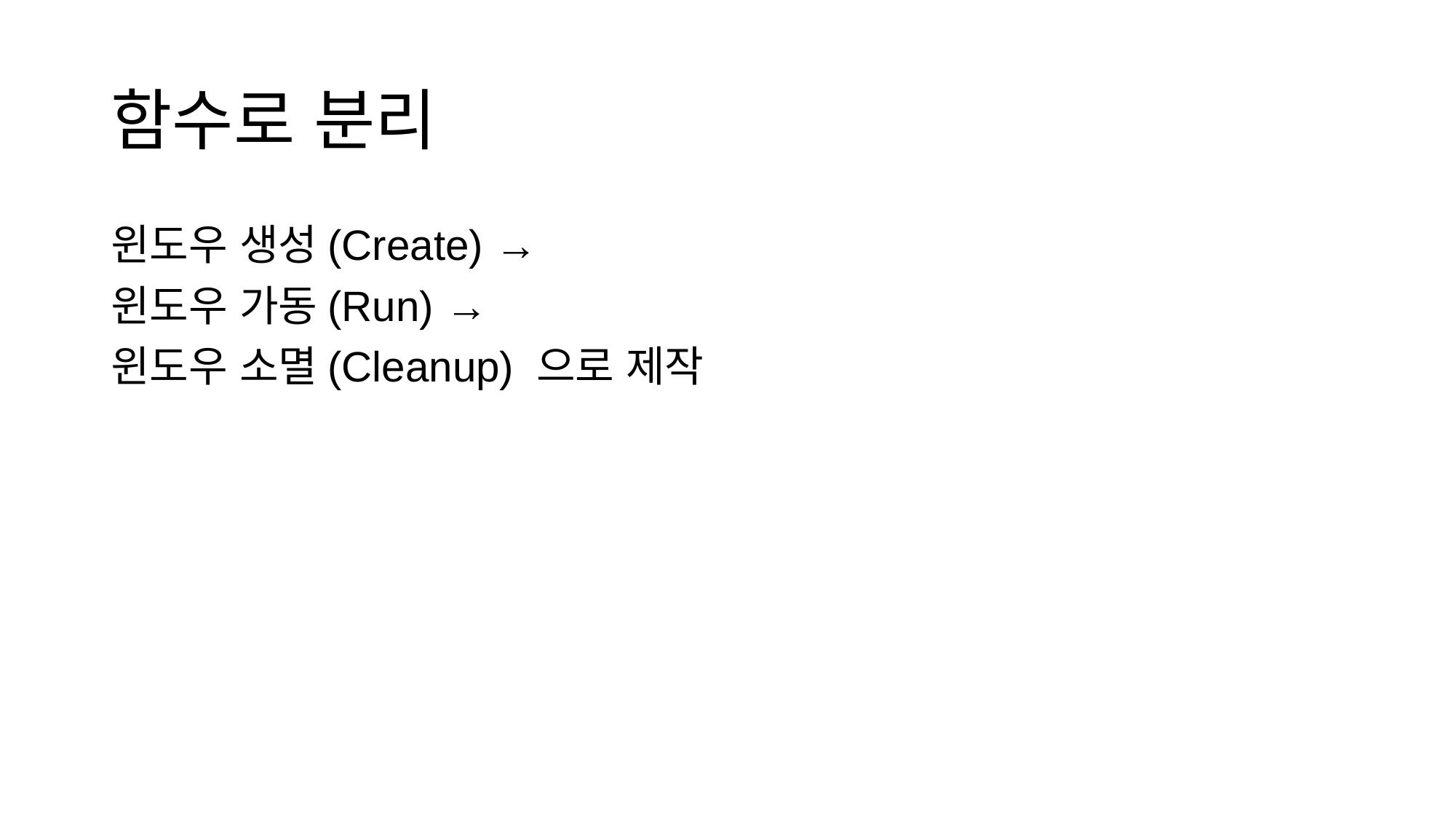

# 함수로 분리
윈도우 생성(Create) →
윈도우 가동(Run) →
윈도우 소멸(Cleanup) 으로 제작